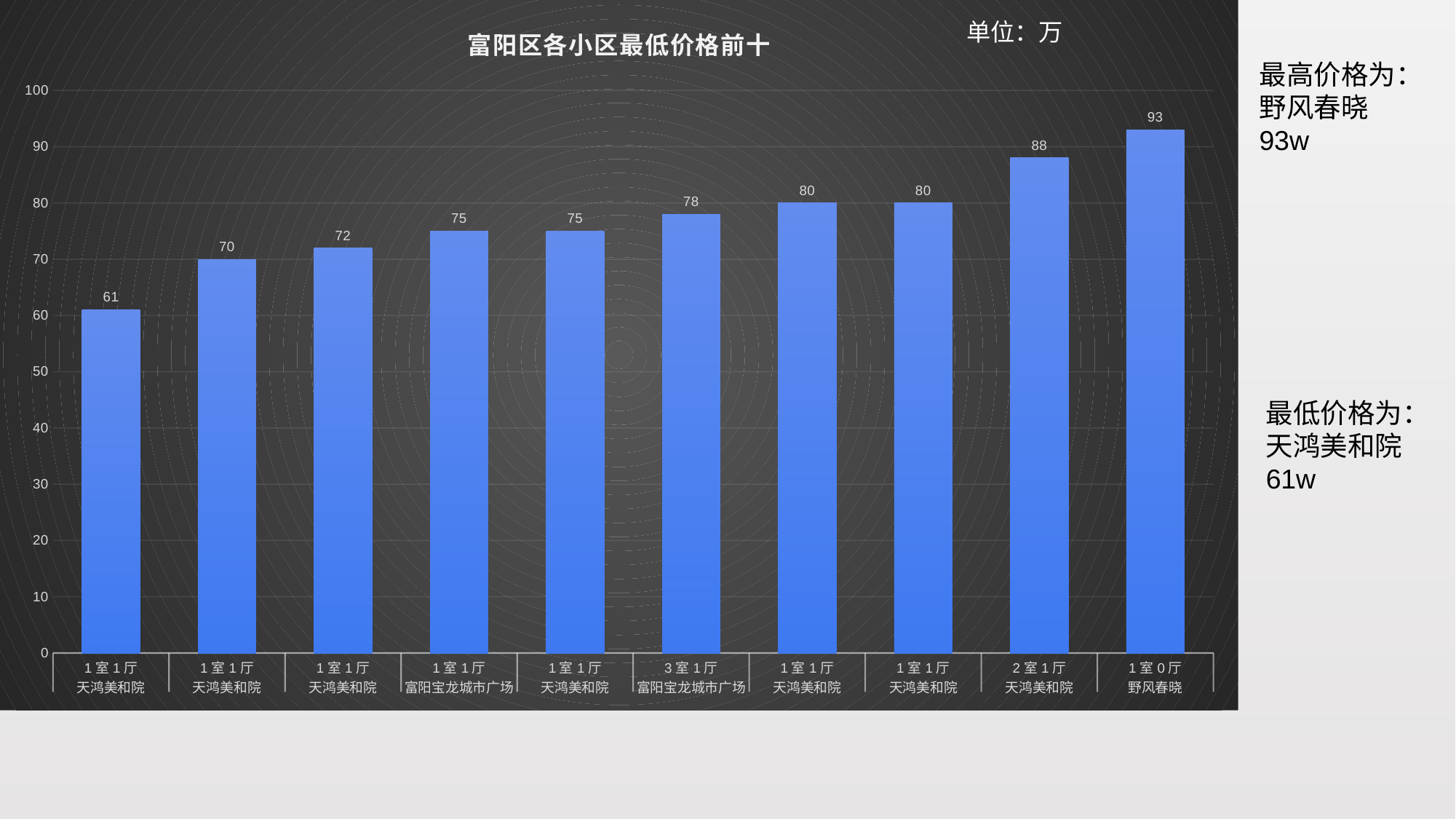

### Chart: 富阳区各小区最低价格前十

| Category |  |
|---|---|
| 1室1厅 | 61.0 |
| 1室1厅 | 70.0 |
| 1室1厅 | 72.0 |
| 1室1厅 | 75.0 |
| 1室1厅 | 75.0 |
| 3室1厅 | 78.0 |
| 1室1厅 | 80.0 |
| 1室1厅 | 80.0 |
| 2室1厅 | 88.0 |
| 1室0厅 | 93.0 |
单位：万
最高价格为：
野风春晓
93w
最低价格为：
天鸿美和院
61w